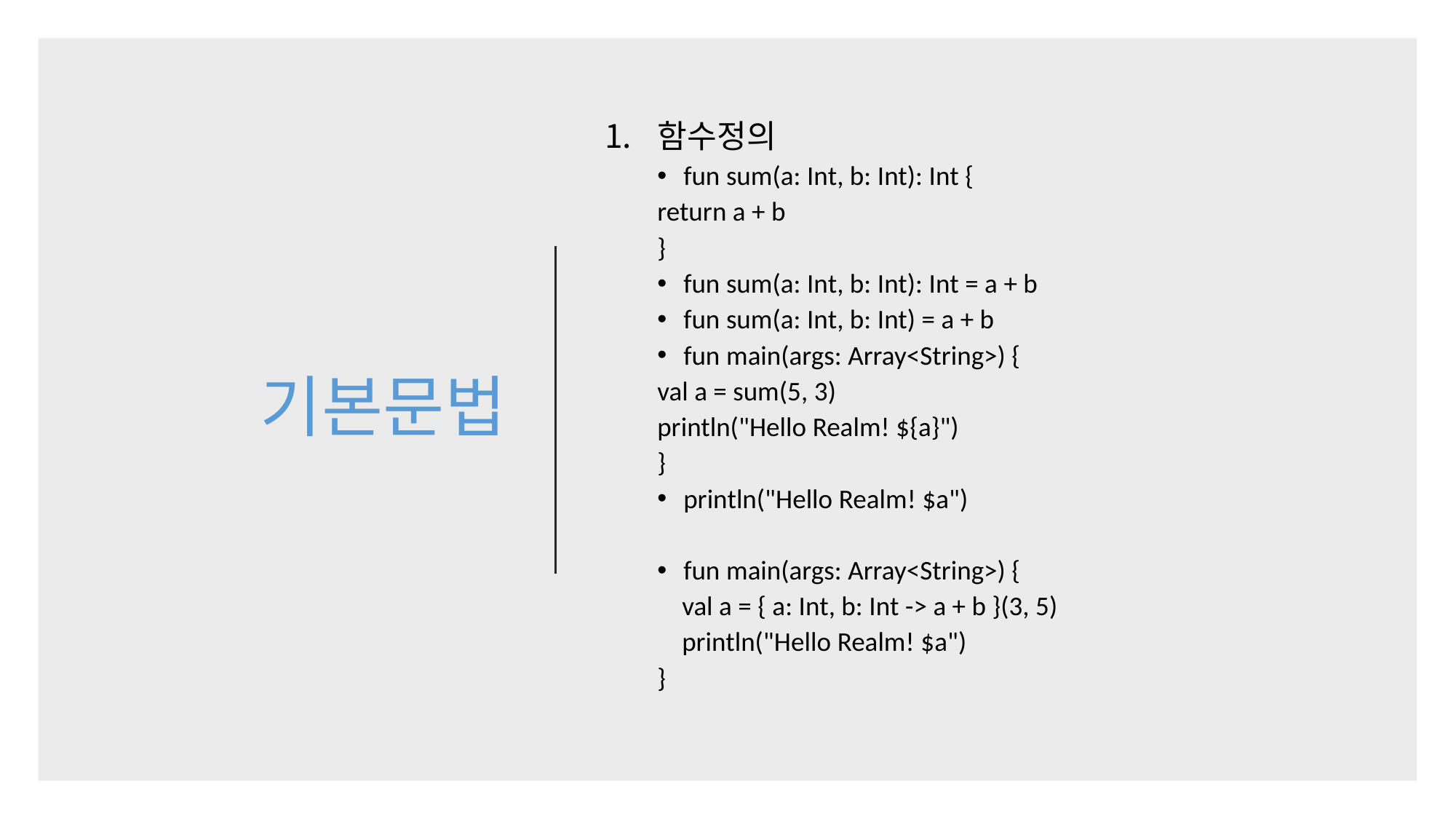

# 기본문법
함수정의
fun sum(a: Int, b: Int): Int {
	return a + b
}
fun sum(a: Int, b: Int): Int = a + b
fun sum(a: Int, b: Int) = a + b
fun main(args: Array<String>) {
	val a = sum(5, 3)
	println("Hello Realm! ${a}")
}
println("Hello Realm! $a")

fun main(args: Array<String>) {
    val a = { a: Int, b: Int -> a + b }(3, 5)
    println("Hello Realm! $a")
}